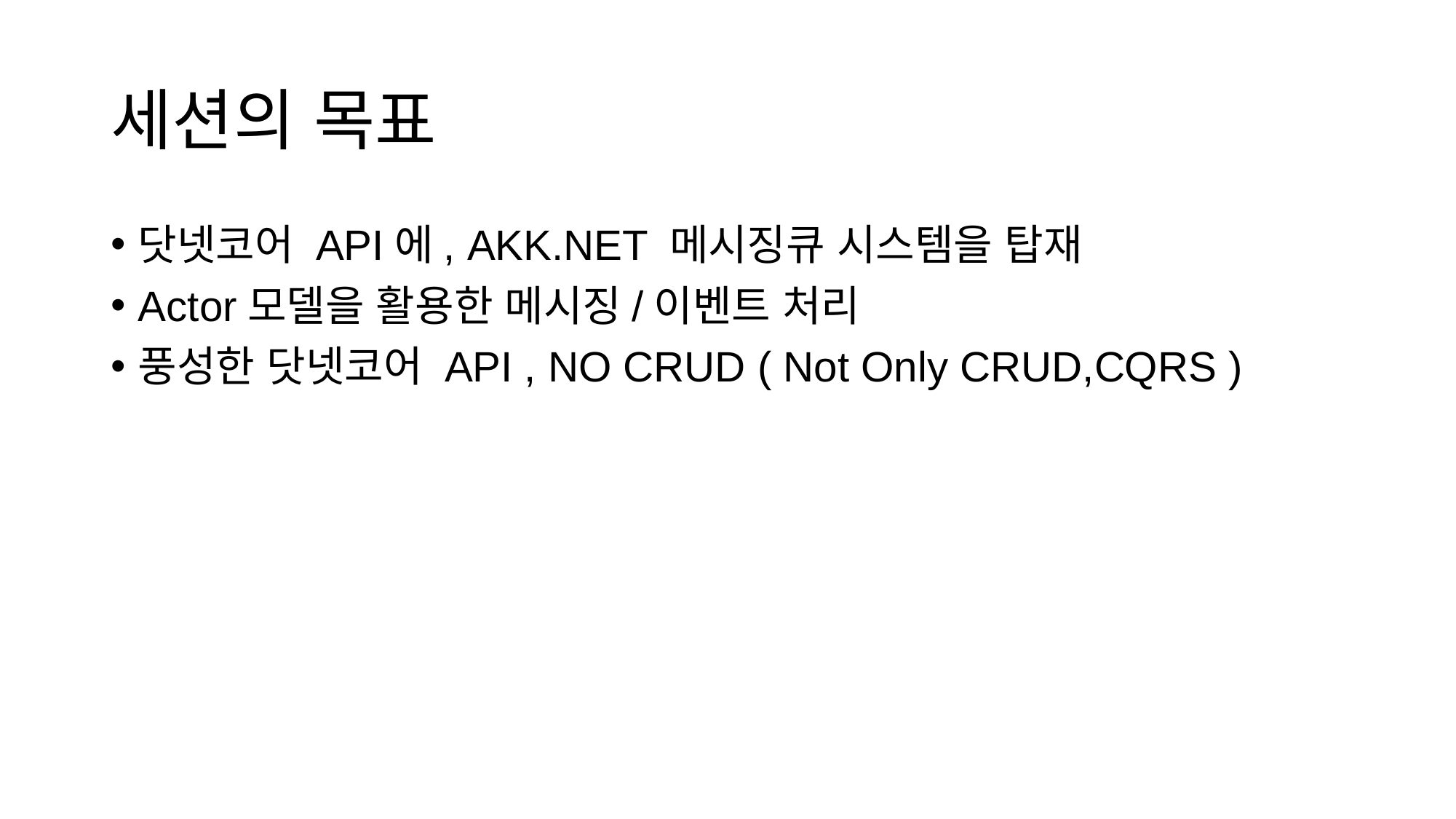

# 세션의 목표
닷넷코어 API에, AKK.NET 메시징큐 시스템을 탑재
Actor모델을 활용한 메시징/이벤트 처리
풍성한 닷넷코어 API , NO CRUD ( Not Only CRUD,CQRS )